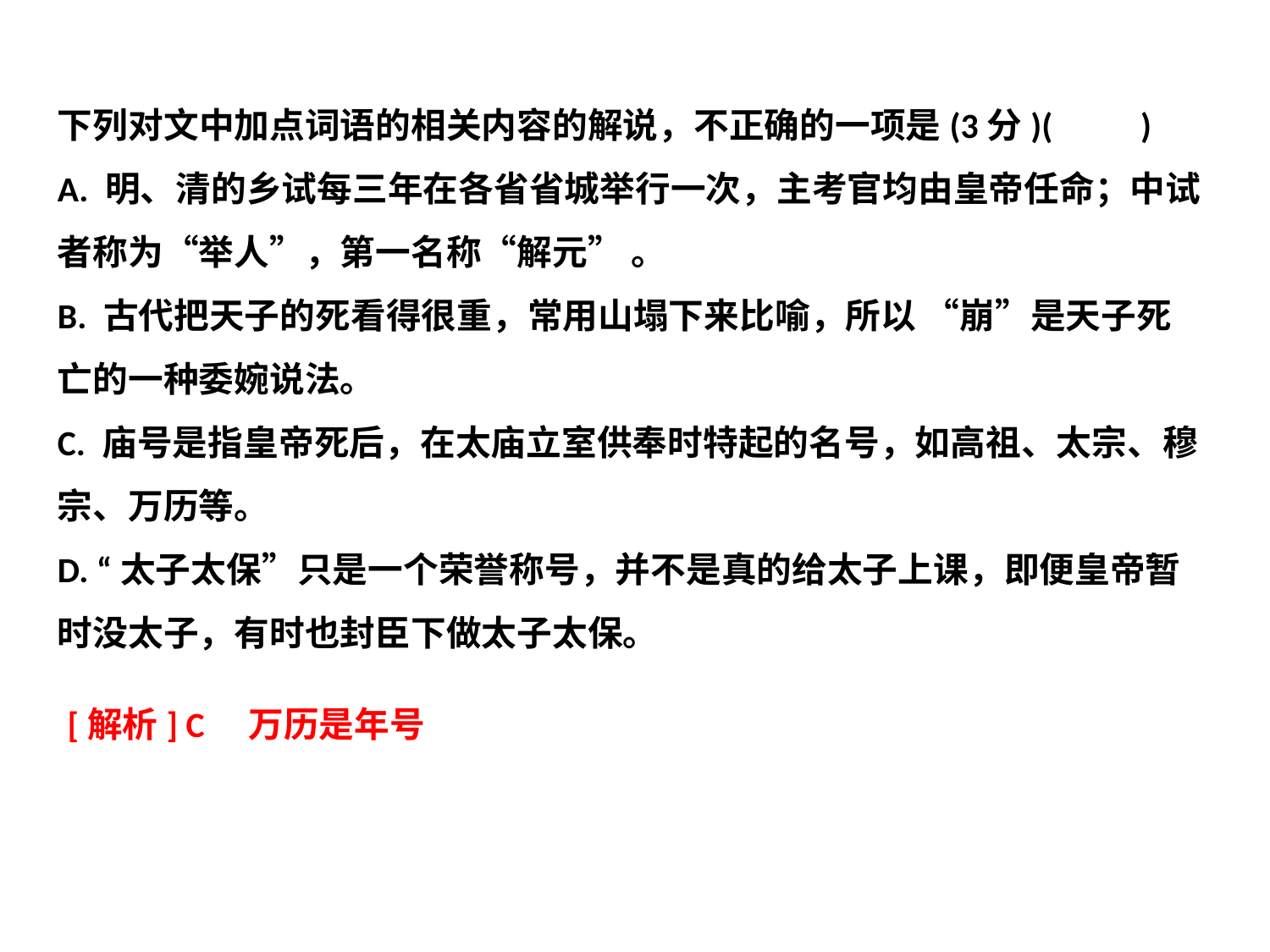

下列对文中加点词语的相关内容的解说，不正确的一项是(3分)(　　)
A. 明、清的乡试每三年在各省省城举行一次，主考官均由皇帝任命；中试者称为“举人”，第一名称“解元” 。
B. 古代把天子的死看得很重，常用山塌下来比喻，所以 “崩”是天子死亡的一种委婉说法。
C. 庙号是指皇帝死后，在太庙立室供奉时特起的名号，如高祖、太宗、穆宗、万历等。
D. “太子太保”只是一个荣誉称号，并不是真的给太子上课，即便皇帝暂时没太子，有时也封臣下做太子太保。

[解析] C　万历是年号